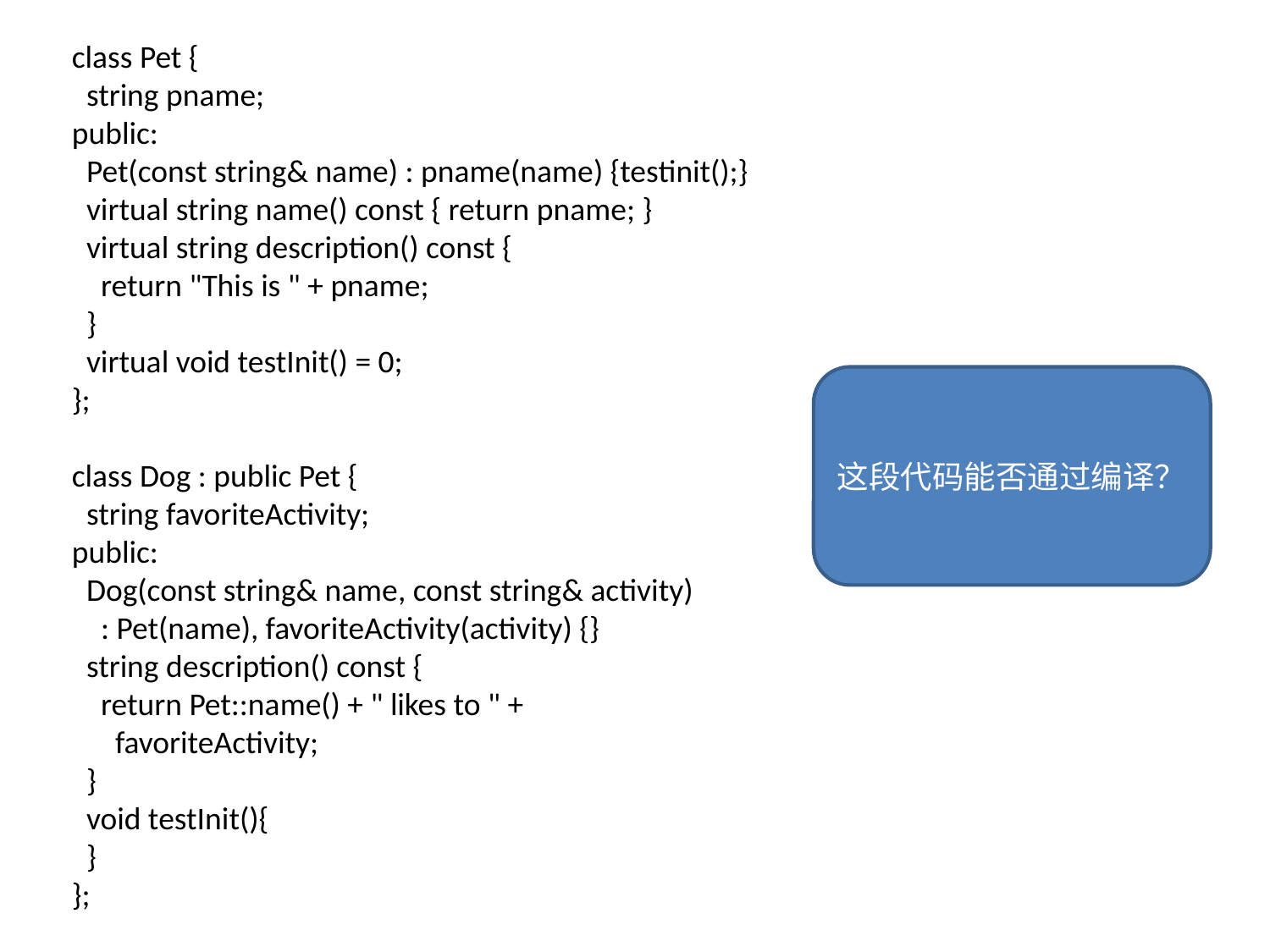

class Pet {
  string pname;
public:
  Pet(const string& name) : pname(name) {testinit();}
  virtual string name() const { return pname; }
  virtual string description() const {
    return "This is " + pname;
  }
  virtual void testInit() = 0;
};

class Dog : public Pet {
  string favoriteActivity;
public:
  Dog(const string& name, const string& activity)
    : Pet(name), favoriteActivity(activity) {}
  string description() const {
    return Pet::name() + " likes to " +
      favoriteActivity;
  }
  void testInit(){
  }
};
这段代码能否通过编译？